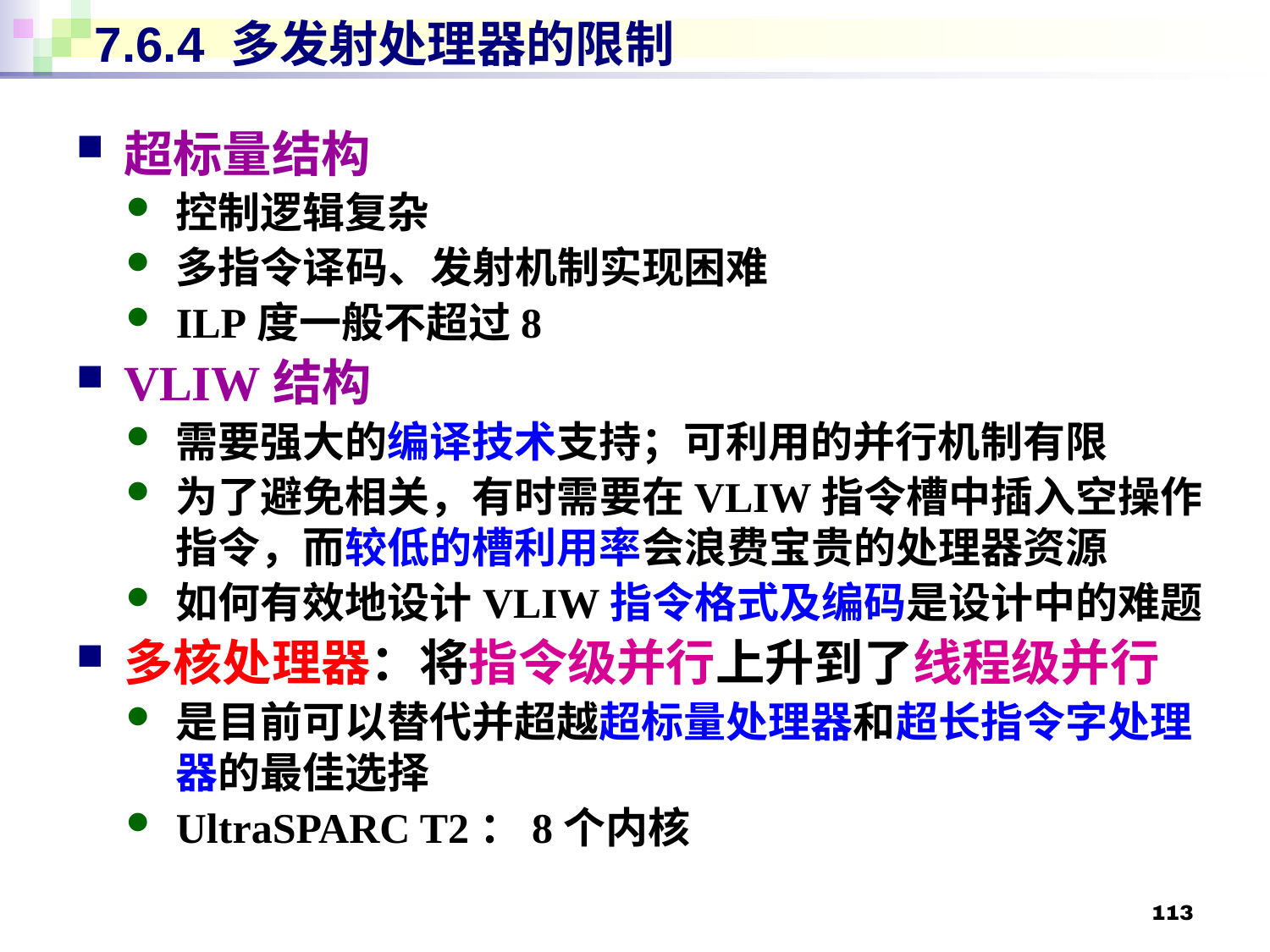

# 7.6.4 多发射处理器的限制
超标量结构
控制逻辑复杂
多指令译码、发射机制实现困难
ILP度一般不超过8
VLIW结构
需要强大的编译技术支持；可利用的并行机制有限
为了避免相关，有时需要在VLIW指令槽中插入空操作指令，而较低的槽利用率会浪费宝贵的处理器资源
如何有效地设计VLIW指令格式及编码是设计中的难题
多核处理器：将指令级并行上升到了线程级并行
是目前可以替代并超越超标量处理器和超长指令字处理器的最佳选择
UltraSPARC T2：8个内核
113